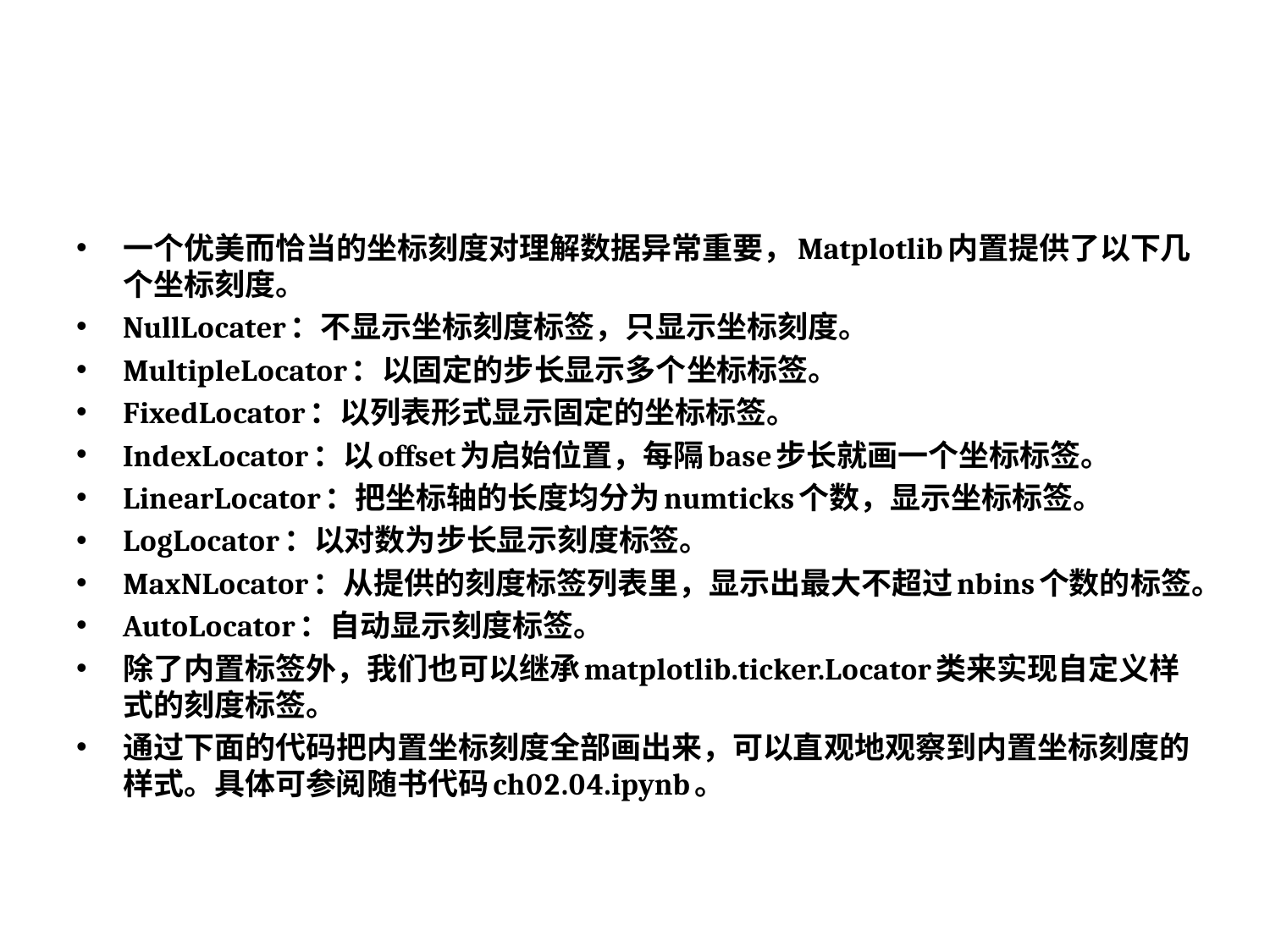

#
一个优美而恰当的坐标刻度对理解数据异常重要，Matplotlib内置提供了以下几个坐标刻度。
NullLocater：不显示坐标刻度标签，只显示坐标刻度。
MultipleLocator：以固定的步长显示多个坐标标签。
FixedLocator：以列表形式显示固定的坐标标签。
IndexLocator：以offset为启始位置，每隔base步长就画一个坐标标签。
LinearLocator：把坐标轴的长度均分为numticks个数，显示坐标标签。
LogLocator：以对数为步长显示刻度标签。
MaxNLocator：从提供的刻度标签列表里，显示出最大不超过nbins个数的标签。
AutoLocator：自动显示刻度标签。
除了内置标签外，我们也可以继承matplotlib.ticker.Locator类来实现自定义样式的刻度标签。
通过下面的代码把内置坐标刻度全部画出来，可以直观地观察到内置坐标刻度的样式。具体可参阅随书代码ch02.04.ipynb。